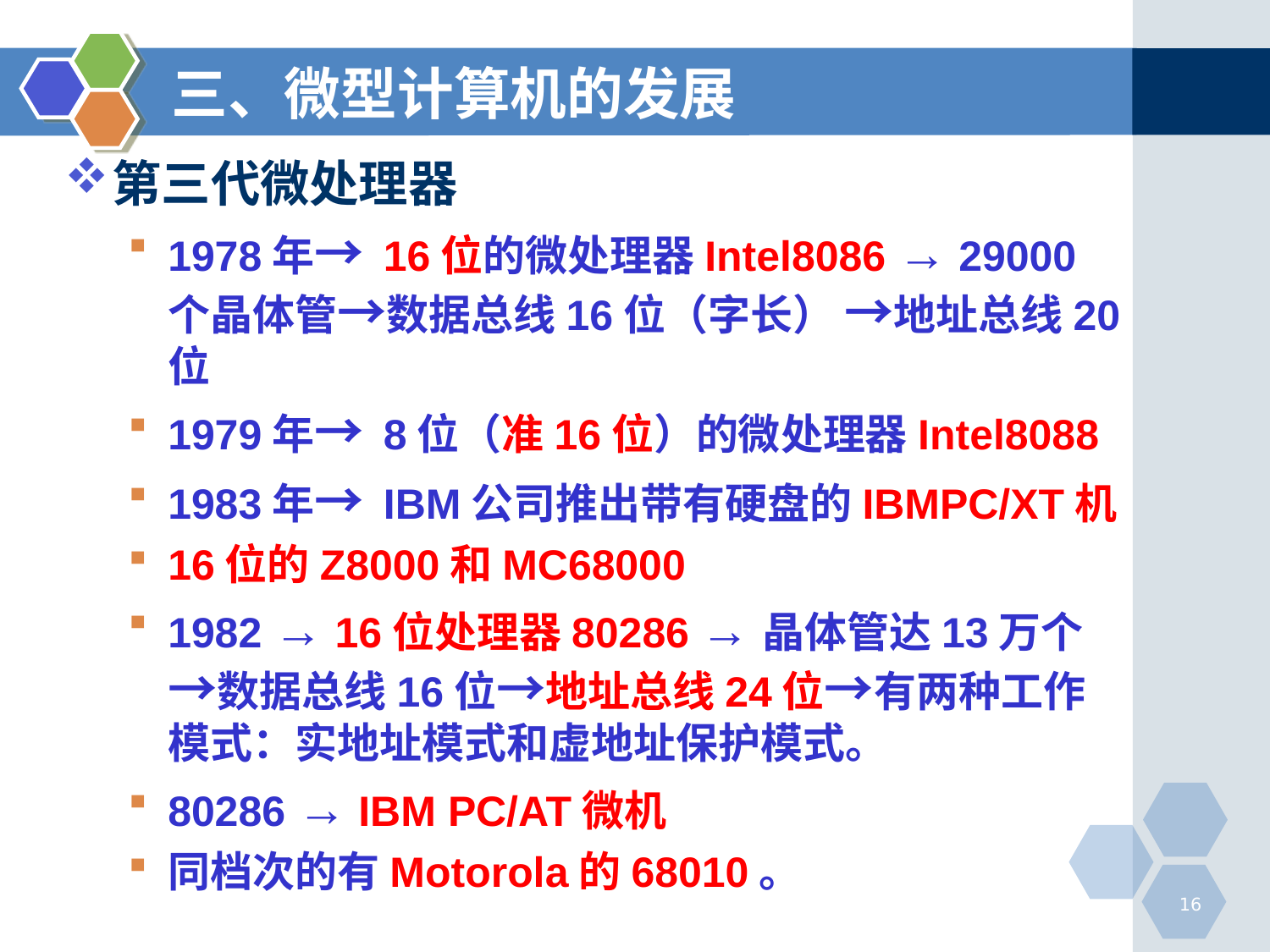

# 三、微型计算机的发展
第三代微处理器
1978年→ 16位的微处理器Intel8086 → 29000个晶体管→数据总线16位（字长） →地址总线20位
1979年→ 8位（准16位）的微处理器Intel8088
1983年→ IBM公司推出带有硬盘的IBMPC/XT机
16位的Z8000和MC68000
1982 → 16位处理器80286 →晶体管达13万个→数据总线16位→地址总线24位→有两种工作模式：实地址模式和虚地址保护模式。
80286 → IBM PC/AT微机
同档次的有Motorola的68010。
16